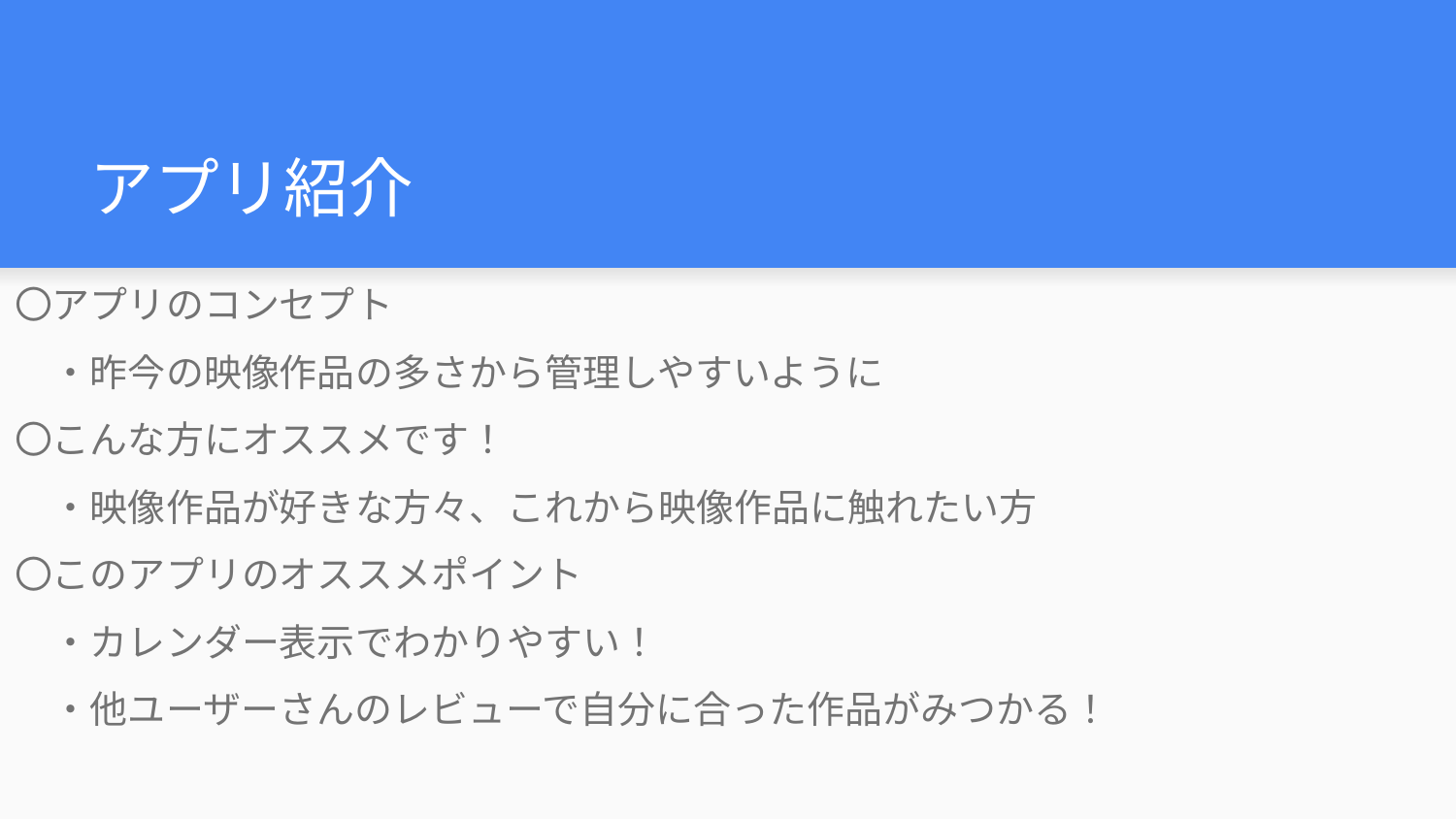

# アプリ紹介
〇アプリのコンセプト
　・昨今の映像作品の多さから管理しやすいように
〇こんな方にオススメです！
　・映像作品が好きな方々、これから映像作品に触れたい方
〇このアプリのオススメポイント
　・カレンダー表示でわかりやすい！
　・他ユーザーさんのレビューで自分に合った作品がみつかる！